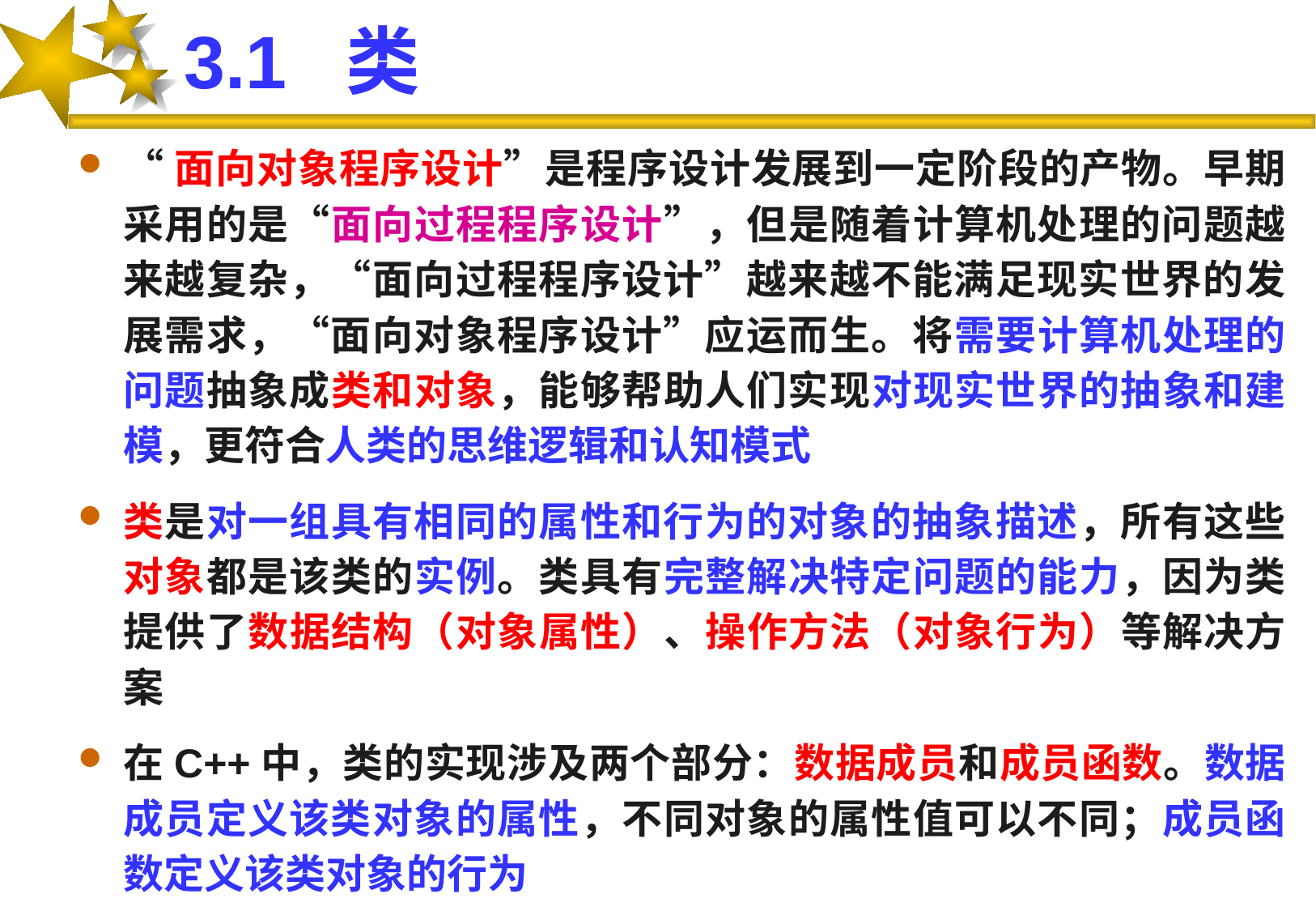

# 3.1  类
“面向对象程序设计”是程序设计发展到一定阶段的产物。早期采用的是“面向过程程序设计”，但是随着计算机处理的问题越来越复杂，“面向过程程序设计”越来越不能满足现实世界的发展需求，“面向对象程序设计”应运而生。将需要计算机处理的问题抽象成类和对象，能够帮助人们实现对现实世界的抽象和建模，更符合人类的思维逻辑和认知模式
类是对一组具有相同的属性和行为的对象的抽象描述，所有这些对象都是该类的实例。类具有完整解决特定问题的能力，因为类提供了数据结构（对象属性）、操作方法（对象行为）等解决方案
在C++中，类的实现涉及两个部分：数据成员和成员函数。数据成员定义该类对象的属性，不同对象的属性值可以不同；成员函数定义该类对象的行为